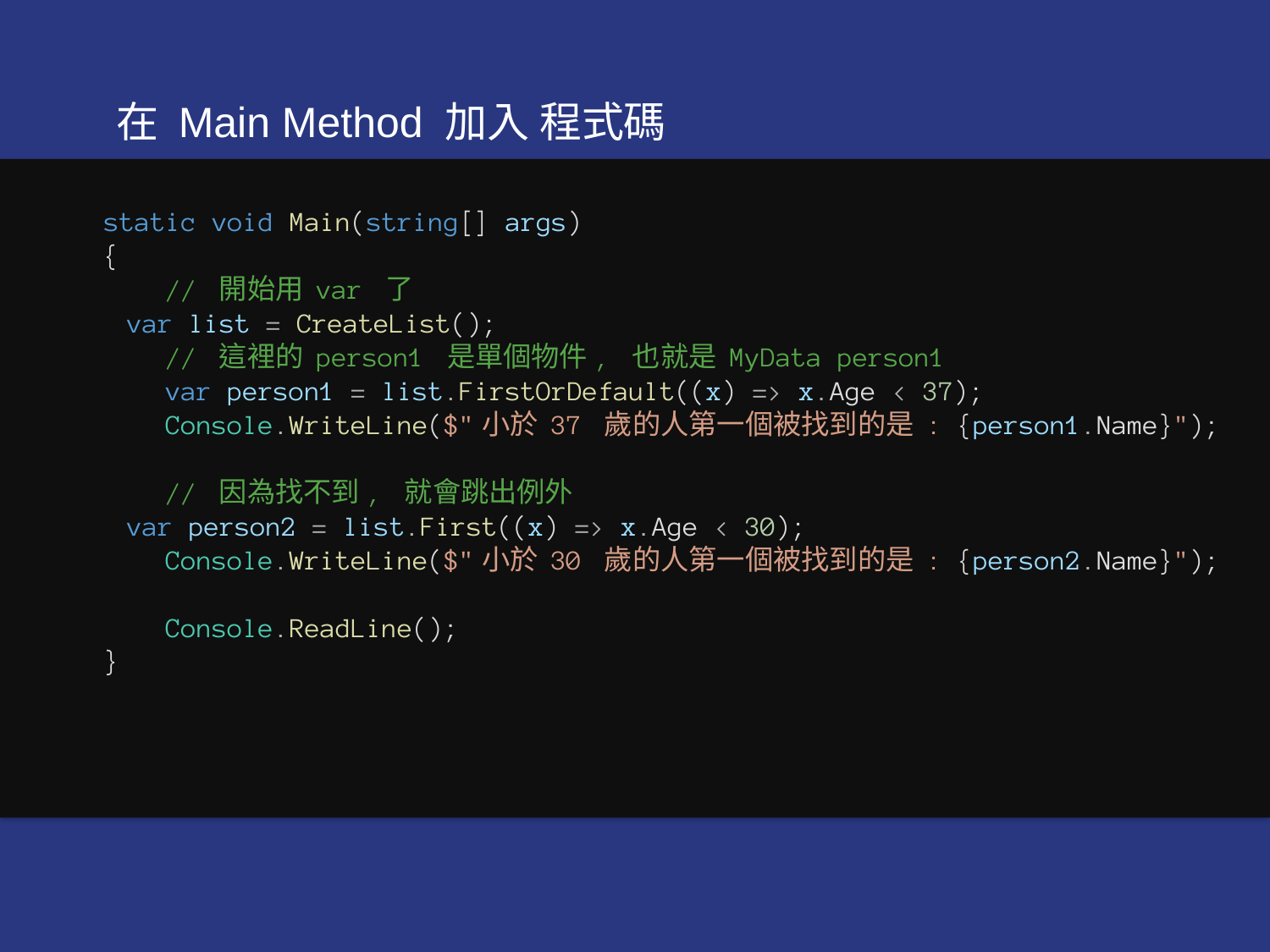

在 Main Method 加入 程式碼

 static void Main(string[] args)
 {
     // 開始用 var 了
     var list = CreateList();
     // 這裡的 person1 是單個物件, 也就是 MyData person1
     var person1 = list.FirstOrDefault((x) => x.Age < 37);
     Console.WriteLine($"小於 37 歲的人第一個被找到的是 : {person1.Name}");
     // 因為找不到, 就會跳出例外
     var person2 = list.First((x) => x.Age < 30);
     Console.WriteLine($"小於 30 歲的人第一個被找到的是 : {person2.Name}");
     Console.ReadLine();            
 }